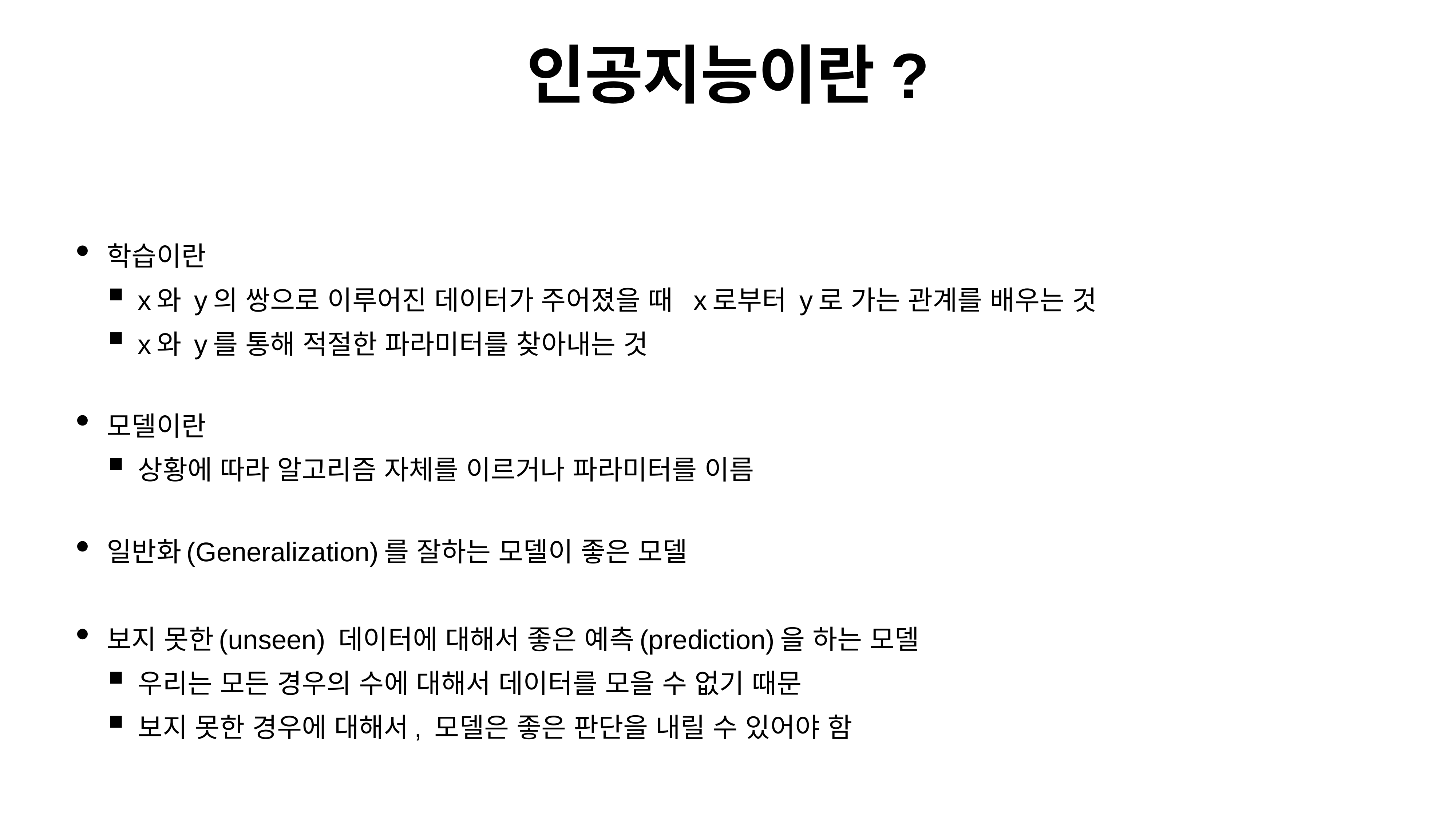

# 인공지능이란?
학습이란
x와 y의 쌍으로 이루어진 데이터가 주어졌을 때  x로부터 y로 가는 관계를 배우는 것
x와 y를 통해 적절한 파라미터를 찾아내는 것

모델이란
상황에 따라 알고리즘 자체를 이르거나 파라미터를 이름

일반화(Generalization)를 잘하는 모델이 좋은 모델

보지 못한(unseen) 데이터에 대해서 좋은 예측(prediction)을 하는 모델
우리는 모든 경우의 수에 대해서 데이터를 모을 수 없기 때문
보지 못한 경우에 대해서, 모델은 좋은 판단을 내릴 수 있어야 함